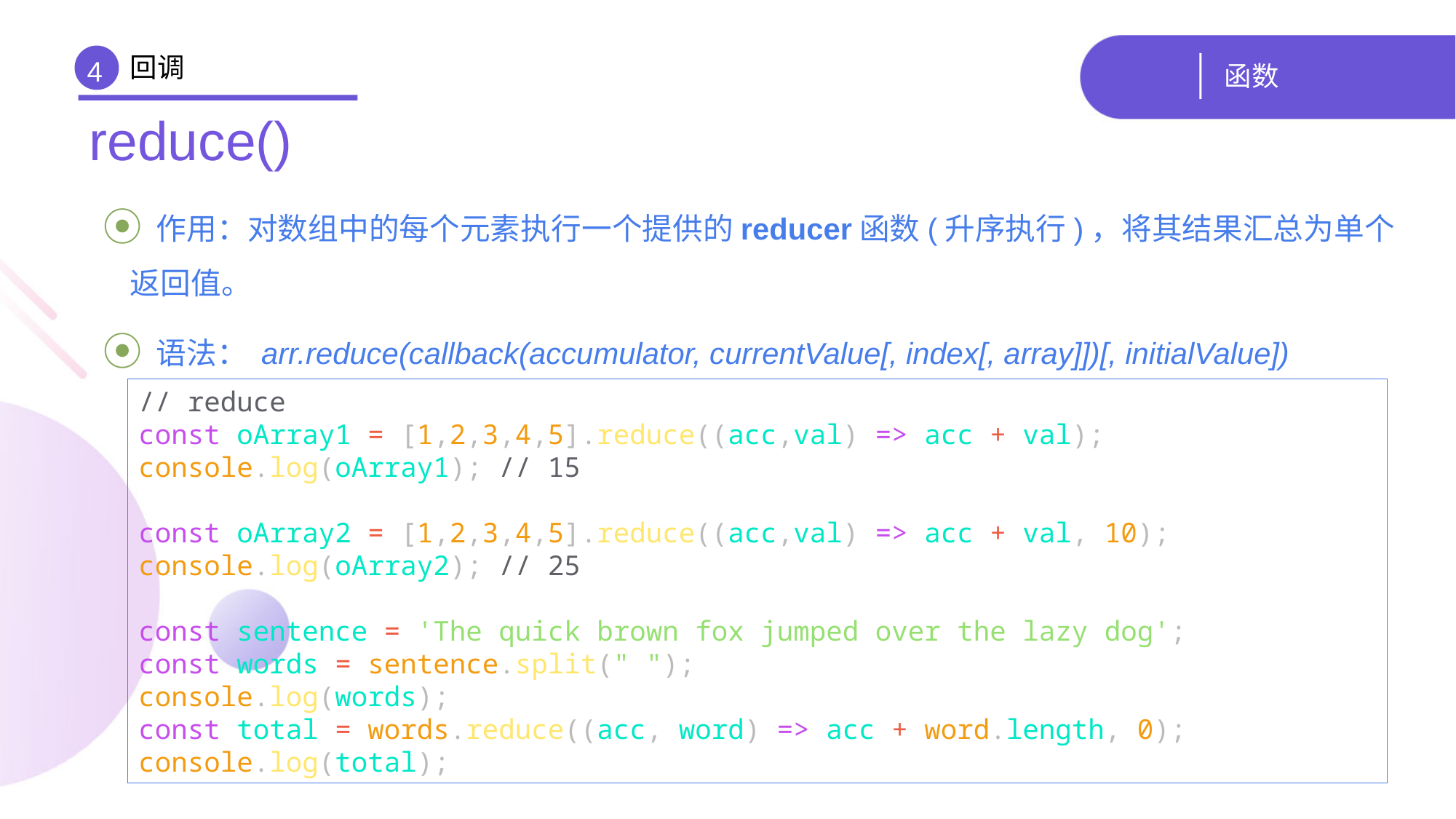

回调
# 函数
4
reduce()
 作用：对数组中的每个元素执行一个提供的reducer函数(升序执行)，将其结果汇总为单个返回值。
 语法： arr.reduce(callback(accumulator, currentValue[, index[, array]])[, initialValue])
// reduce
const oArray1 = [1,2,3,4,5].reduce((acc,val) => acc + val);
console.log(oArray1); // 15
const oArray2 = [1,2,3,4,5].reduce((acc,val) => acc + val, 10);
console.log(oArray2); // 25
const sentence = 'The quick brown fox jumped over the lazy dog';
const words = sentence.split(" ");
console.log(words);
const total = words.reduce((acc, word) => acc + word.length, 0);
console.log(total);